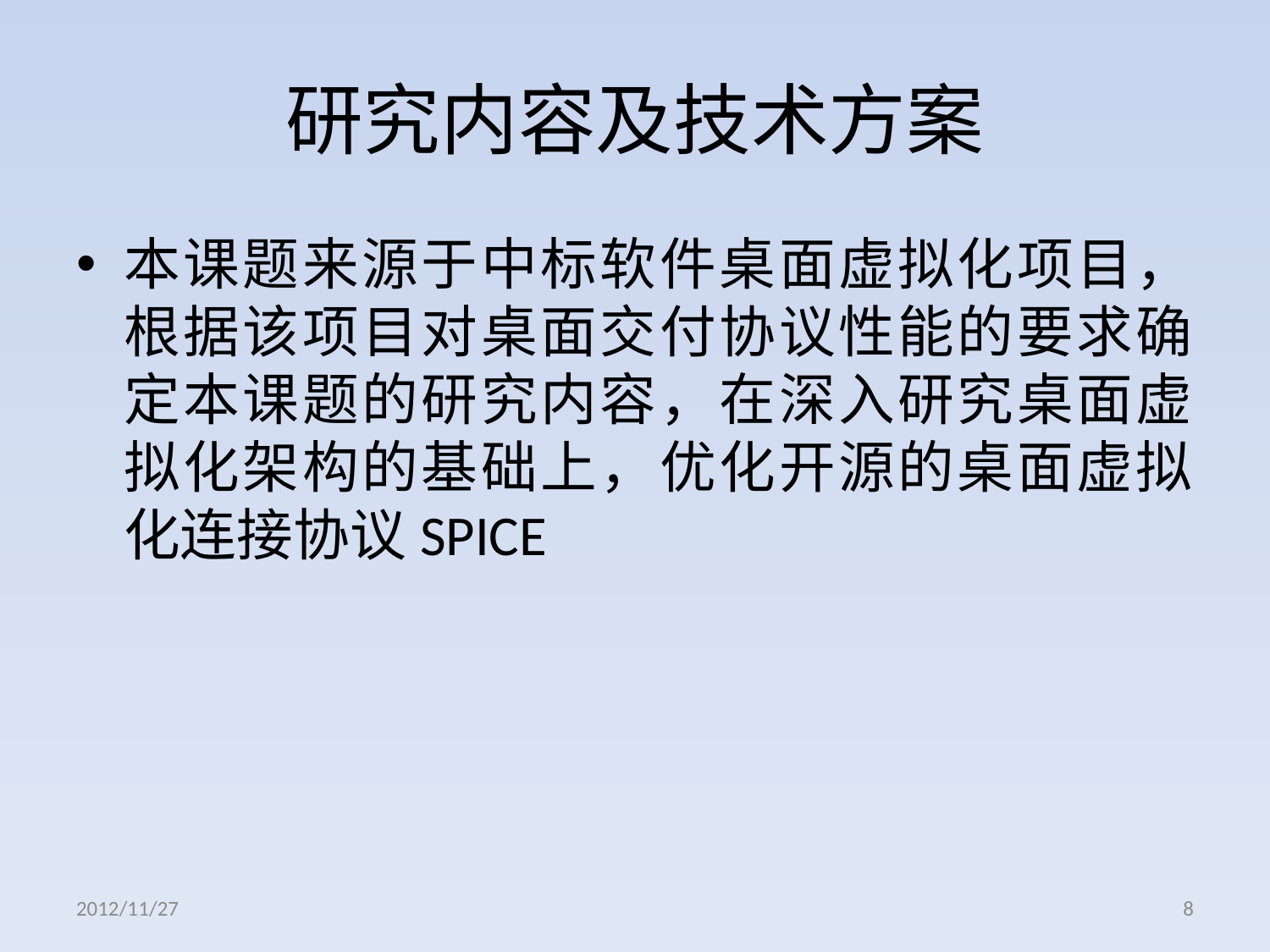

# 研究内容及技术方案
本课题来源于中标软件桌面虚拟化项目，根据该项目对桌面交付协议性能的要求确定本课题的研究内容，在深入研究桌面虚拟化架构的基础上，优化开源的桌面虚拟化连接协议SPICE
2012/11/27
8